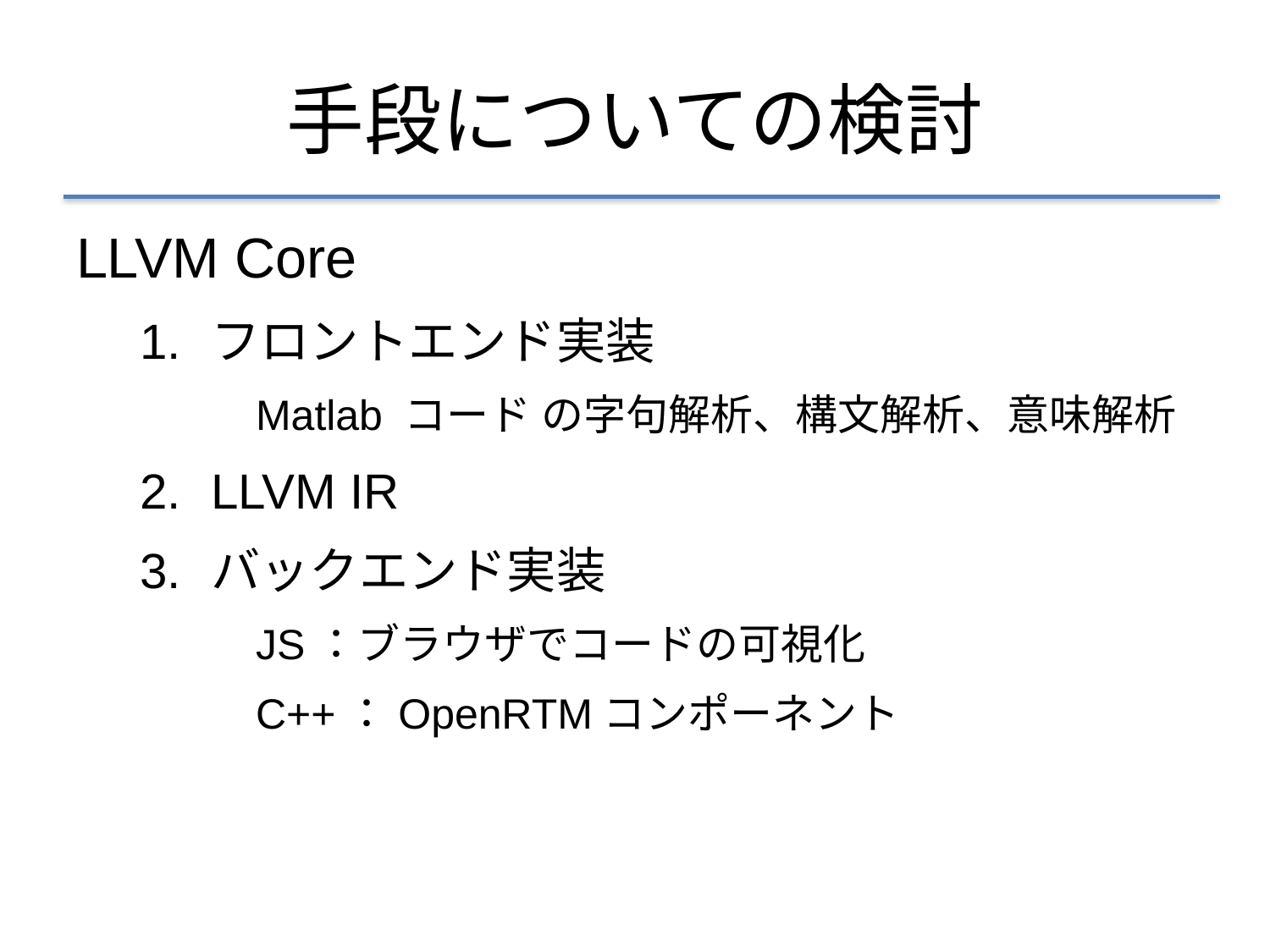

# 手段についての検討
LLVM Core
フロントエンド実装
　Matlab コード の字句解析、構文解析、意味解析
LLVM IR
バックエンド実装
　JS：ブラウザでコードの可視化
　C++：OpenRTMコンポーネント